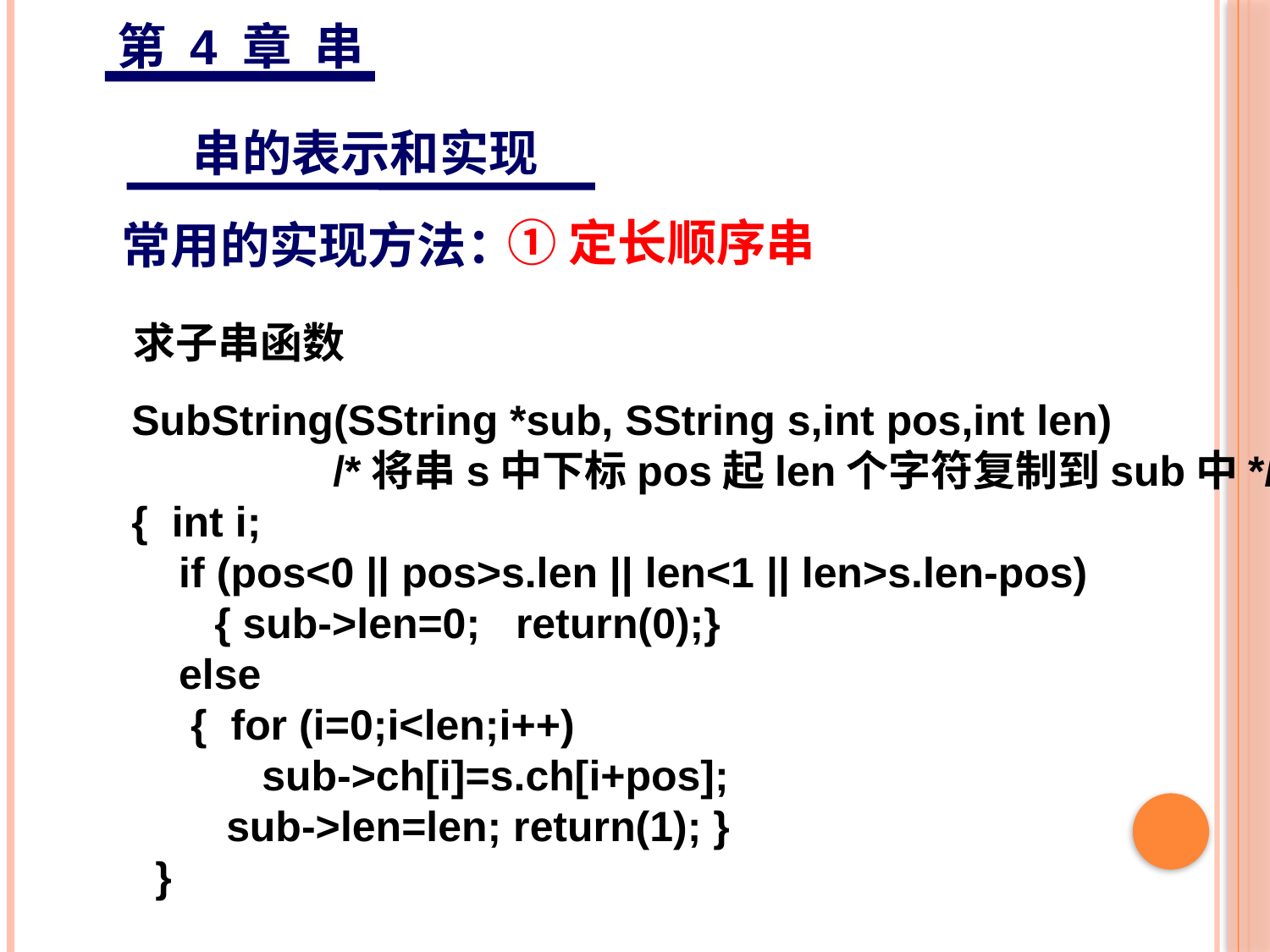

第 4 章  串

   串的表示和实现

①定长顺序串
常用的实现方法：
求子串函数
SubString(SString *sub, SString s,int pos,int len)
                 /*将串s中下标pos起len个字符复制到sub中*/
{  int i;
    if (pos<0 || pos>s.len || len<1 || len>s.len-pos)
       { sub->len=0;   return(0);}
    else
     {  for (i=0;i<len;i++)
           sub->ch[i]=s.ch[i+pos];
        sub->len=len; return(1); }
  }